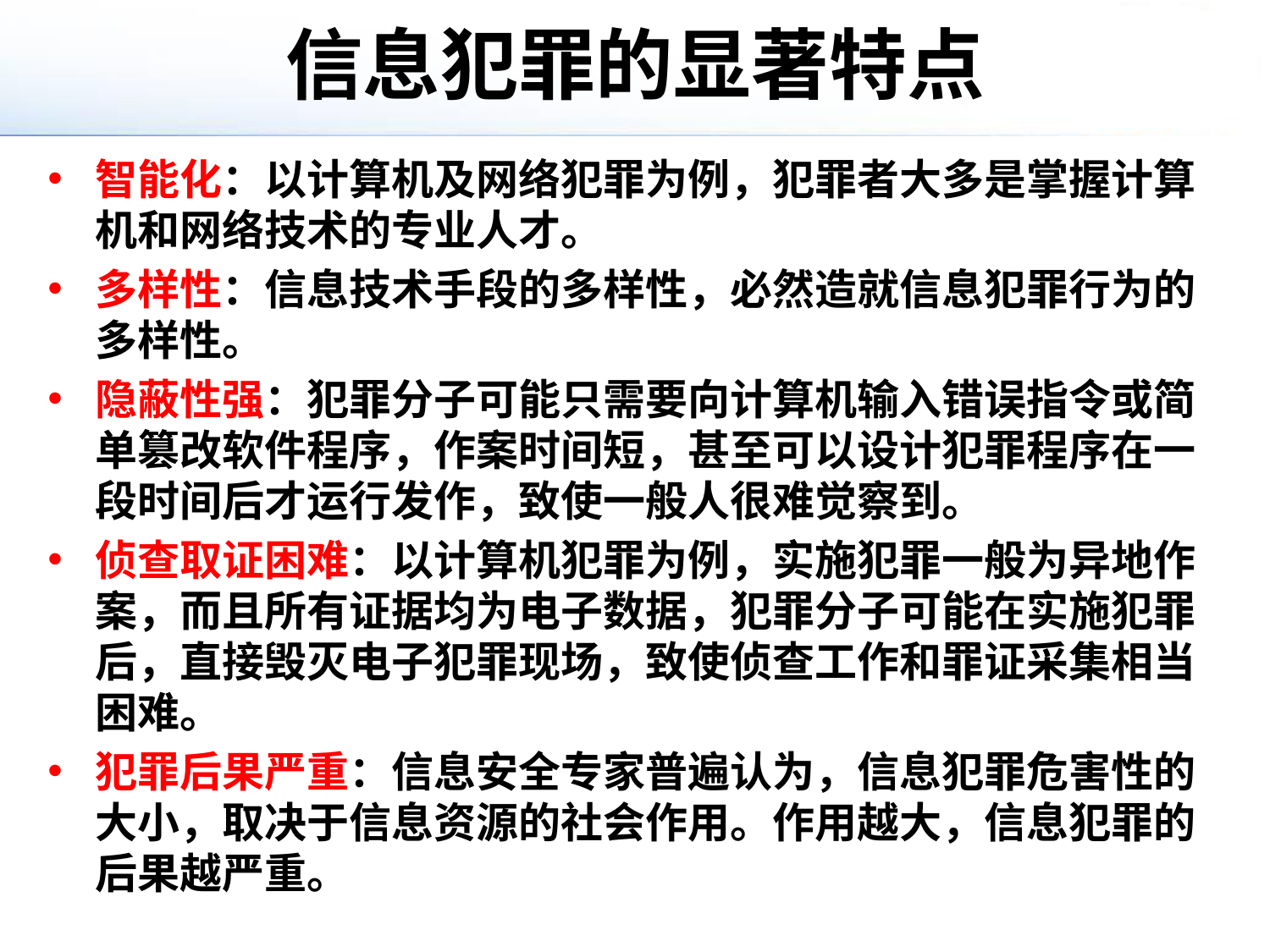

# 信息犯罪的显著特点
智能化：以计算机及网络犯罪为例，犯罪者大多是掌握计算机和网络技术的专业人才。
多样性：信息技术手段的多样性，必然造就信息犯罪行为的多样性。
隐蔽性强：犯罪分子可能只需要向计算机输入错误指令或简单篡改软件程序，作案时间短，甚至可以设计犯罪程序在一段时间后才运行发作，致使一般人很难觉察到。
侦查取证困难：以计算机犯罪为例，实施犯罪一般为异地作案，而且所有证据均为电子数据，犯罪分子可能在实施犯罪后，直接毁灭电子犯罪现场，致使侦查工作和罪证采集相当困难。
犯罪后果严重：信息安全专家普遍认为，信息犯罪危害性的大小，取决于信息资源的社会作用。作用越大，信息犯罪的后果越严重。